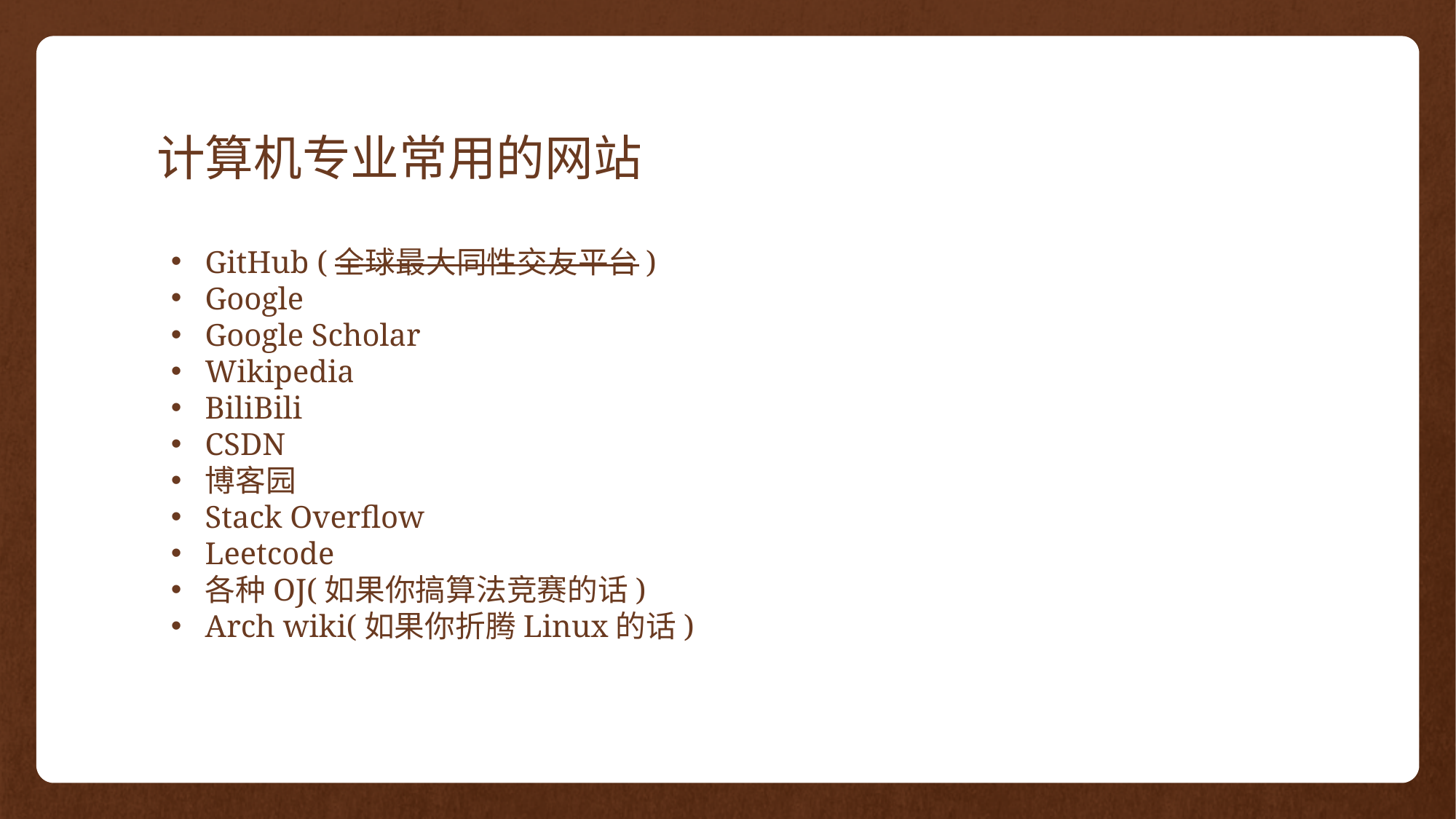

# 计算机专业常用的网站
GitHub (全球最大同性交友平台)
Google
Google Scholar
Wikipedia
BiliBili
CSDN
博客园
Stack Overflow
Leetcode
各种OJ(如果你搞算法竞赛的话)
Arch wiki(如果你折腾Linux的话)